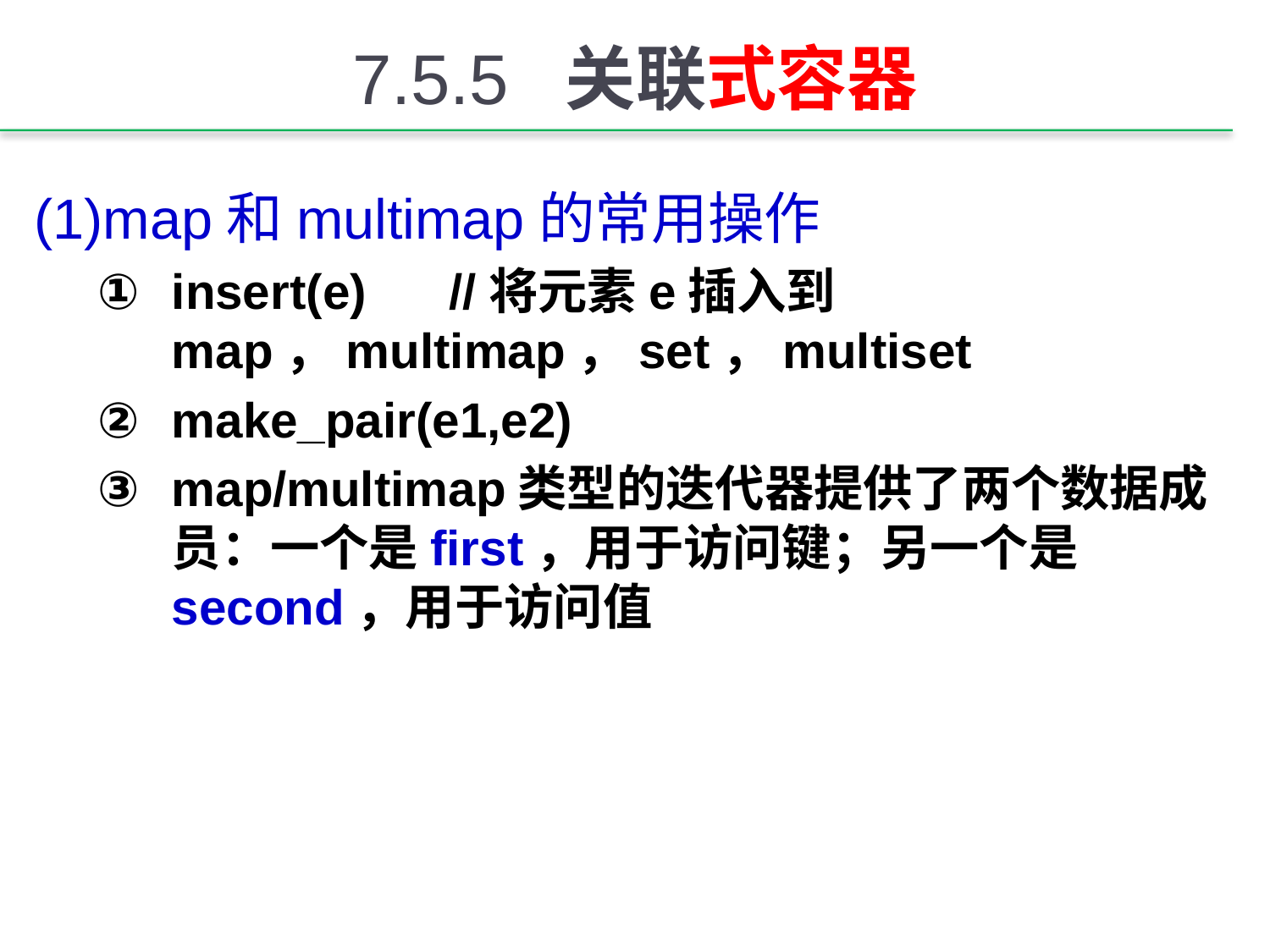

# 7.5.5  关联式容器
(1)map和multimap的常用操作
insert(e)      //将元素e插入到map，multimap，set，multiset
make_pair(e1,e2)
map/multimap类型的迭代器提供了两个数据成员：一个是first，用于访问键；另一个是second，用于访问值